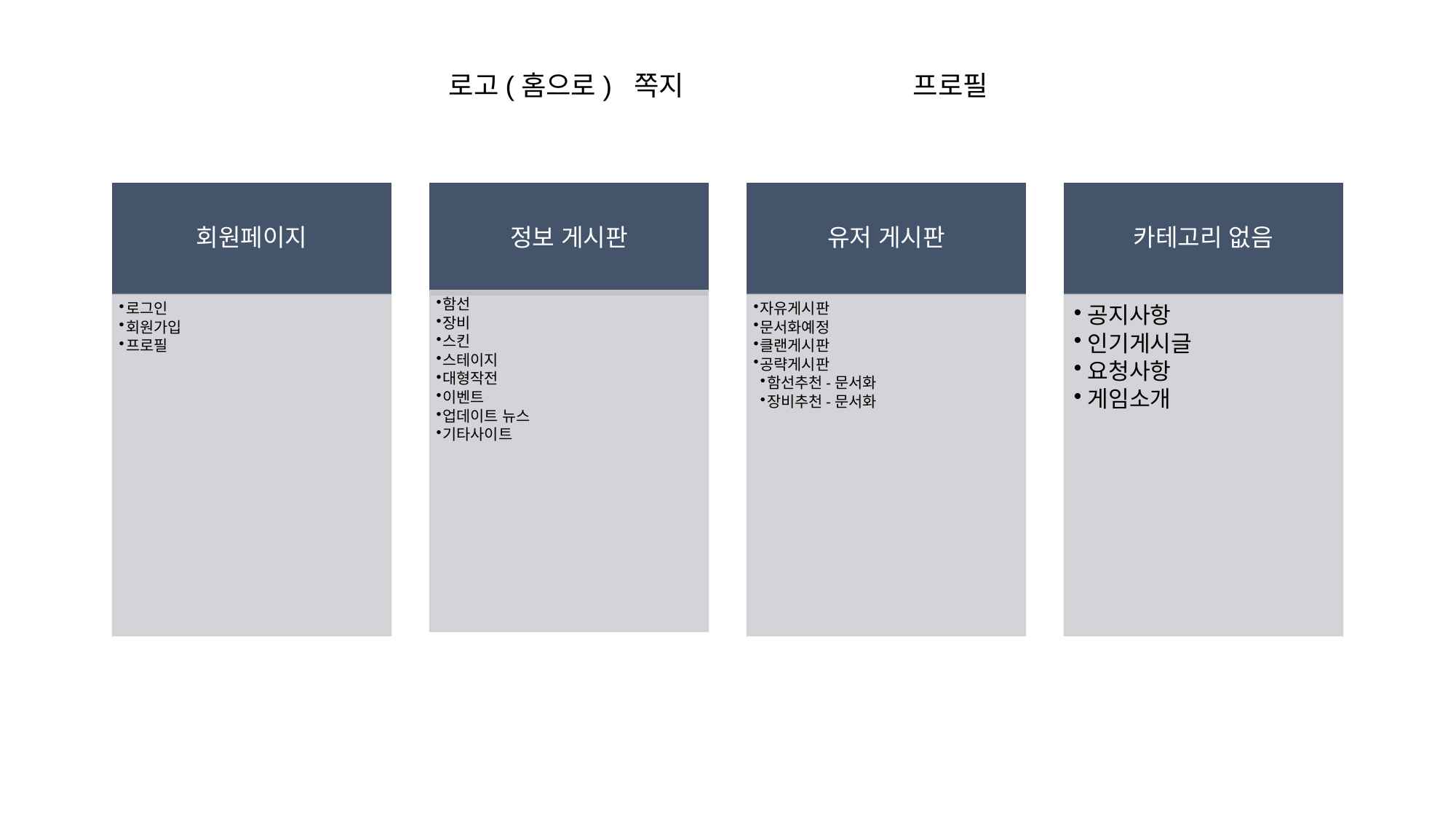

회원페이지
로그인
회원가입
프로필

정보 게시판
함선
장비
스킨
스테이지
대형작전
이벤트
업데이트 뉴스
기타사이트
유저 게시판
자유게시판
문서화예정
클랜게시판
공략게시판
함선추천-문서화
장비추천-문서화

카테고리 없음
공지사항
인기게시글
요청사항
게임소개
로고(홈으로)  쪽지                              프로필